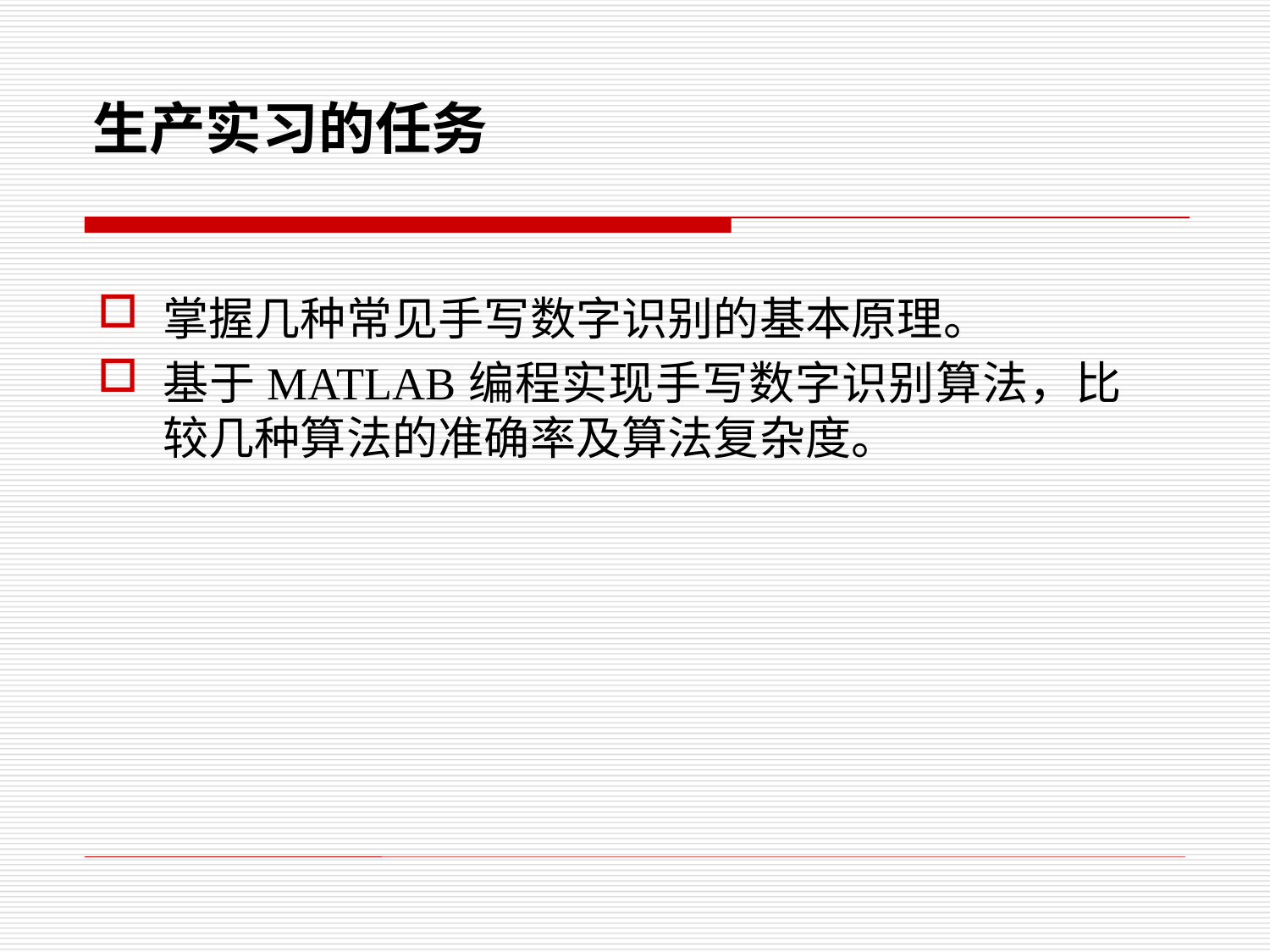

生产实习的任务
掌握几种常见手写数字识别的基本原理。
基于MATLAB编程实现手写数字识别算法，比较几种算法的准确率及算法复杂度。